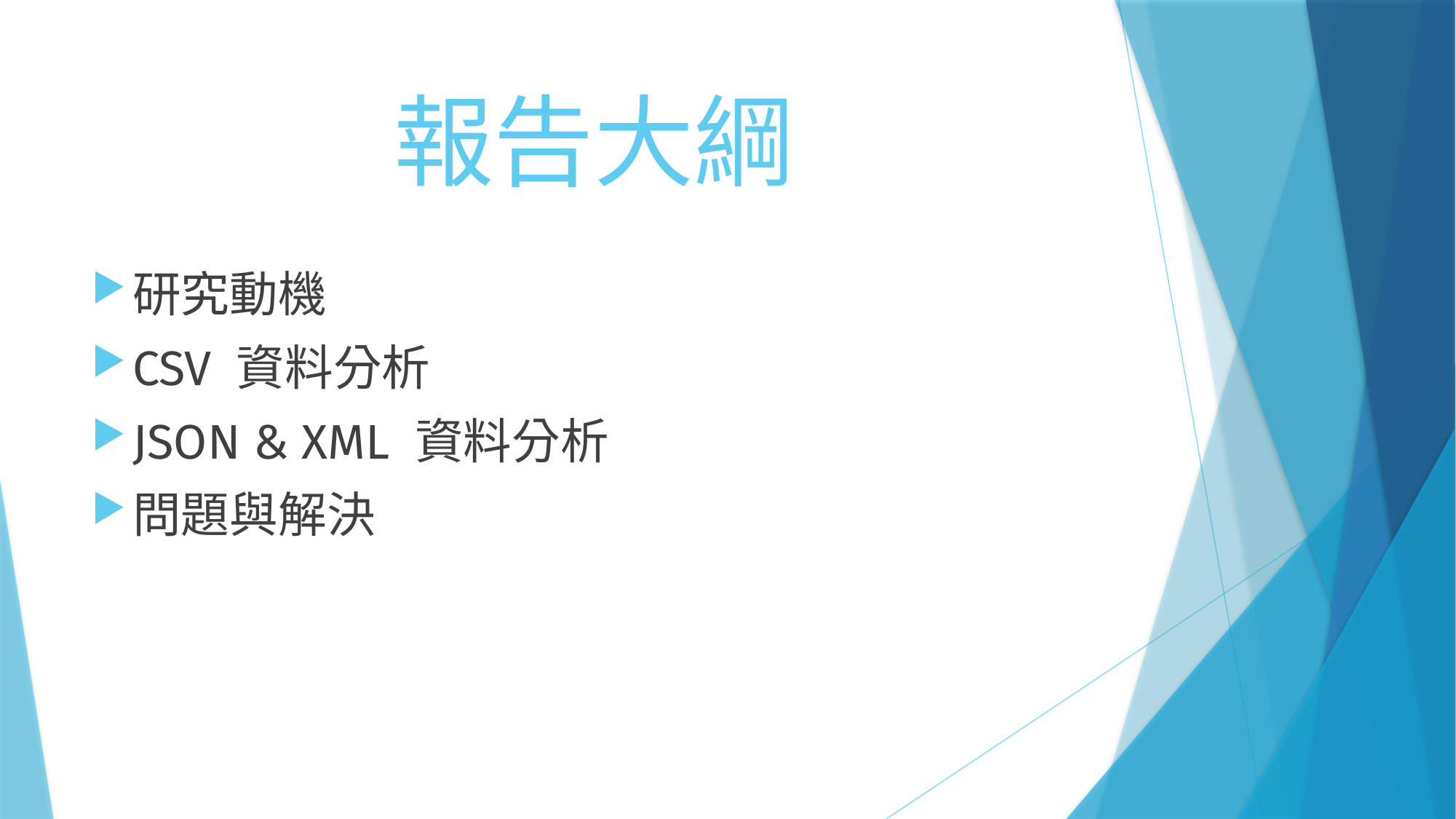

# 報告大綱
研究動機
CSV 資料分析
JSON & XML 資料分析
問題與解決